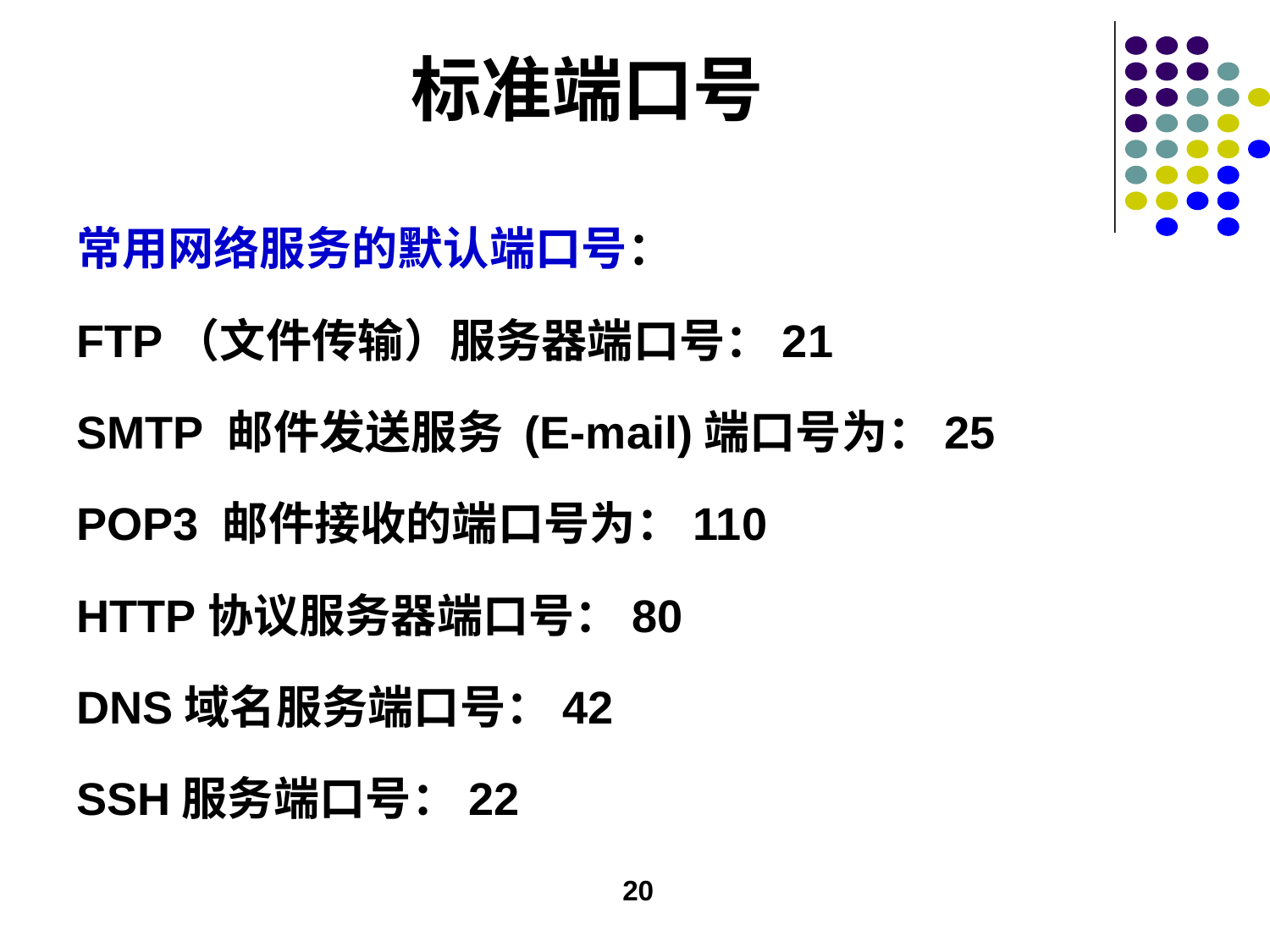

# 标准端口号
常用网络服务的默认端口号：
FTP（文件传输）服务器端口号：21
SMTP 邮件发送服务 (E-mail)端口号为：25
POP3 邮件接收的端口号为：110
HTTP协议服务器端口号：80
DNS域名服务端口号：42
SSH服务端口号：22

20